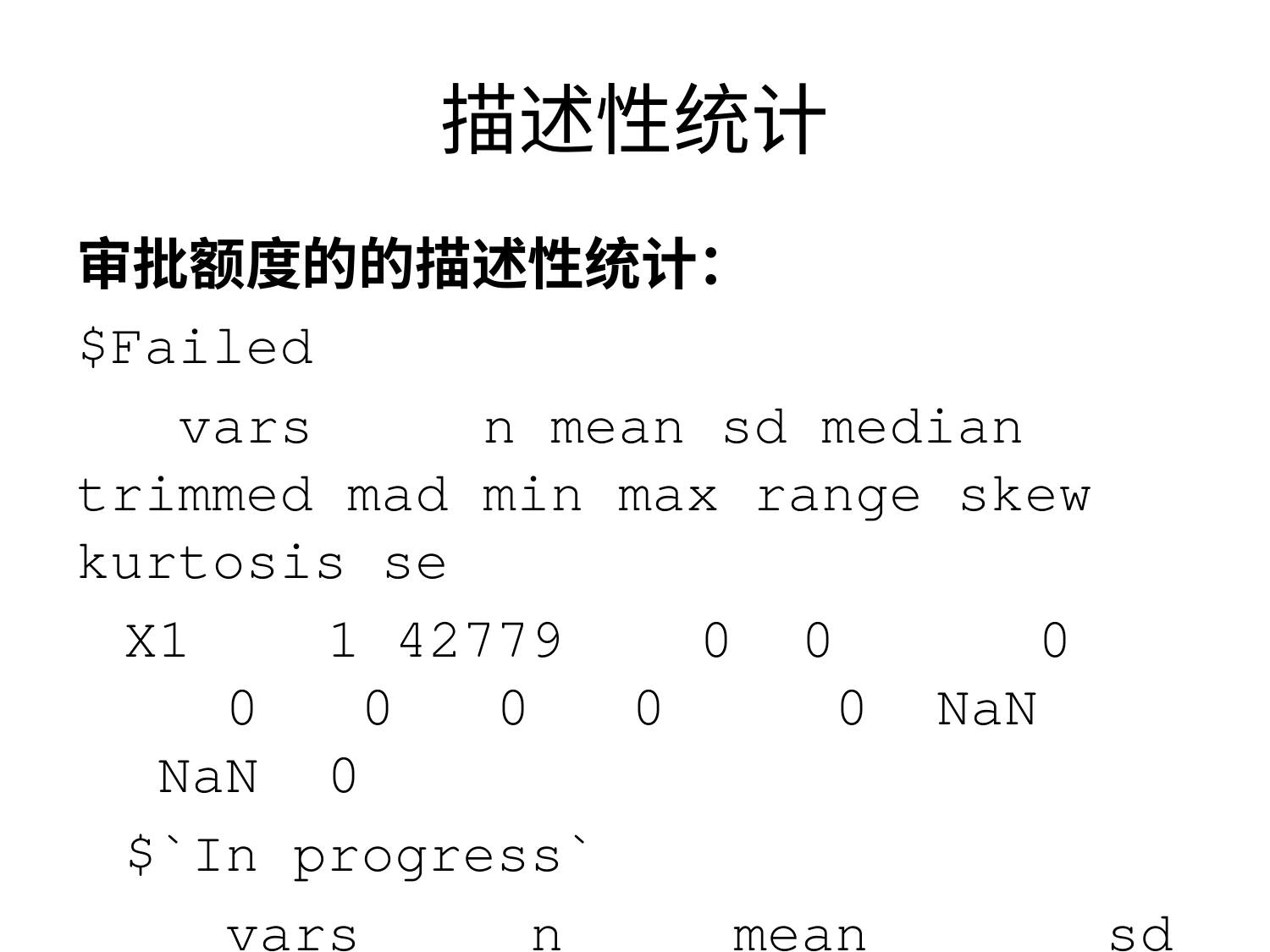

# 描述性统计
审批额度的的描述性统计：
$Failed
   vars     n mean sd median trimmed mad min max range skew kurtosis se
X1    1 42779    0  0      0       0   0   0   0     0  NaN      NaN  0
$`In progress`
   vars     n     mean       sd median  trimmed      mad  min    max  range
X1    1 35489 86451.01 54039.07  79700 82623.39 66272.22 1000 259400 258400
   skew kurtosis     se
X1 0.49    -0.61 286.85